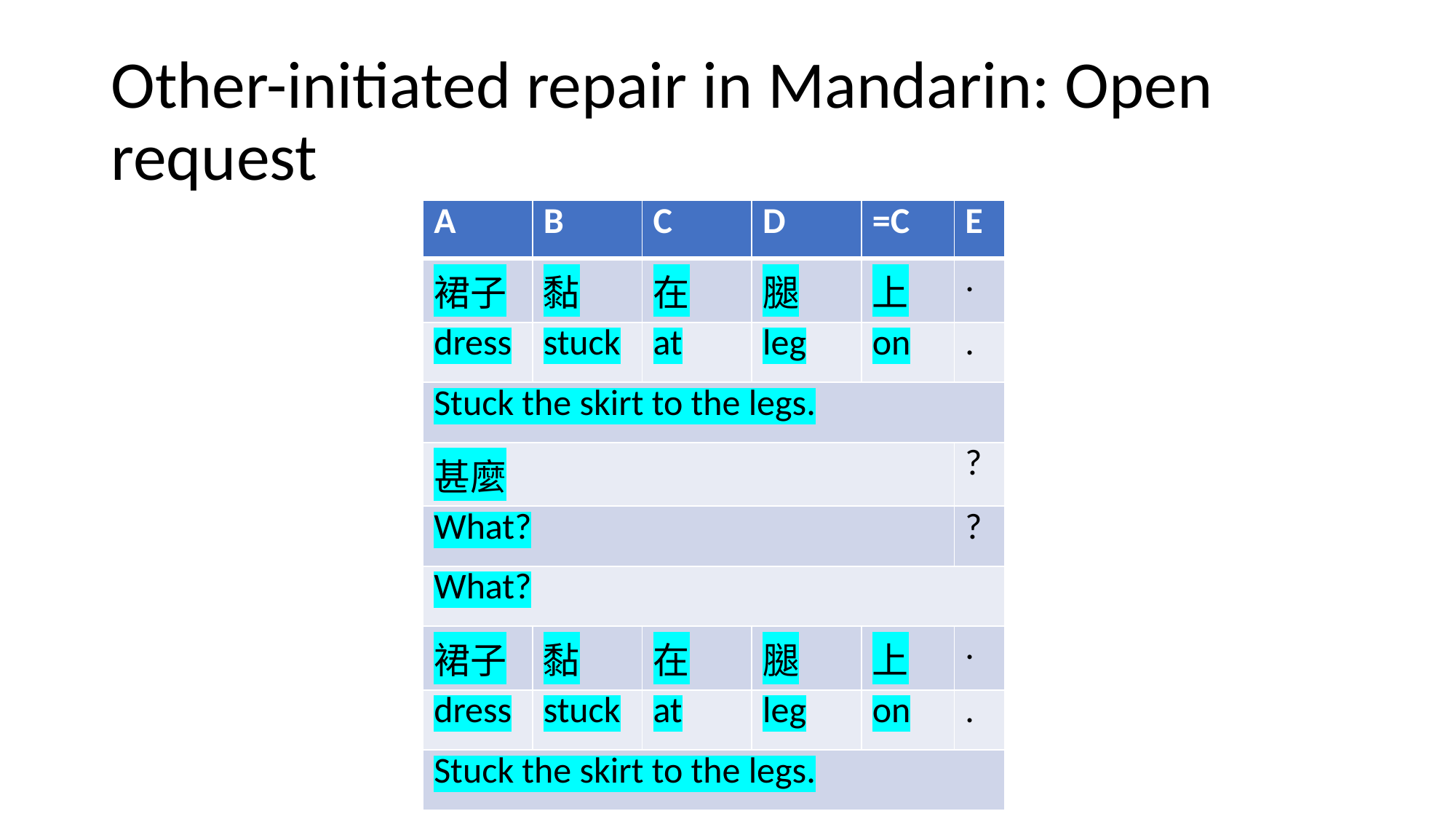

# Other-initiated repair in Mandarin: Open request
| A | B | C | D | =C | E |
| --- | --- | --- | --- | --- | --- |
| 裙子 | 黏 | 在 | 腿 | 上 | . |
| dress | stuck | at | leg | on | . |
| Stuck the skirt to the legs. |  |  |  |  |  |
| 甚麼 |  |  |  |  | ? |
| What? |  |  |  |  | ? |
| What? |  |  |  |  |  |
| 裙子 | 黏 | 在 | 腿 | 上 | . |
| dress | stuck | at | leg | on | . |
| Stuck the skirt to the legs. |  |  |  |  |  |